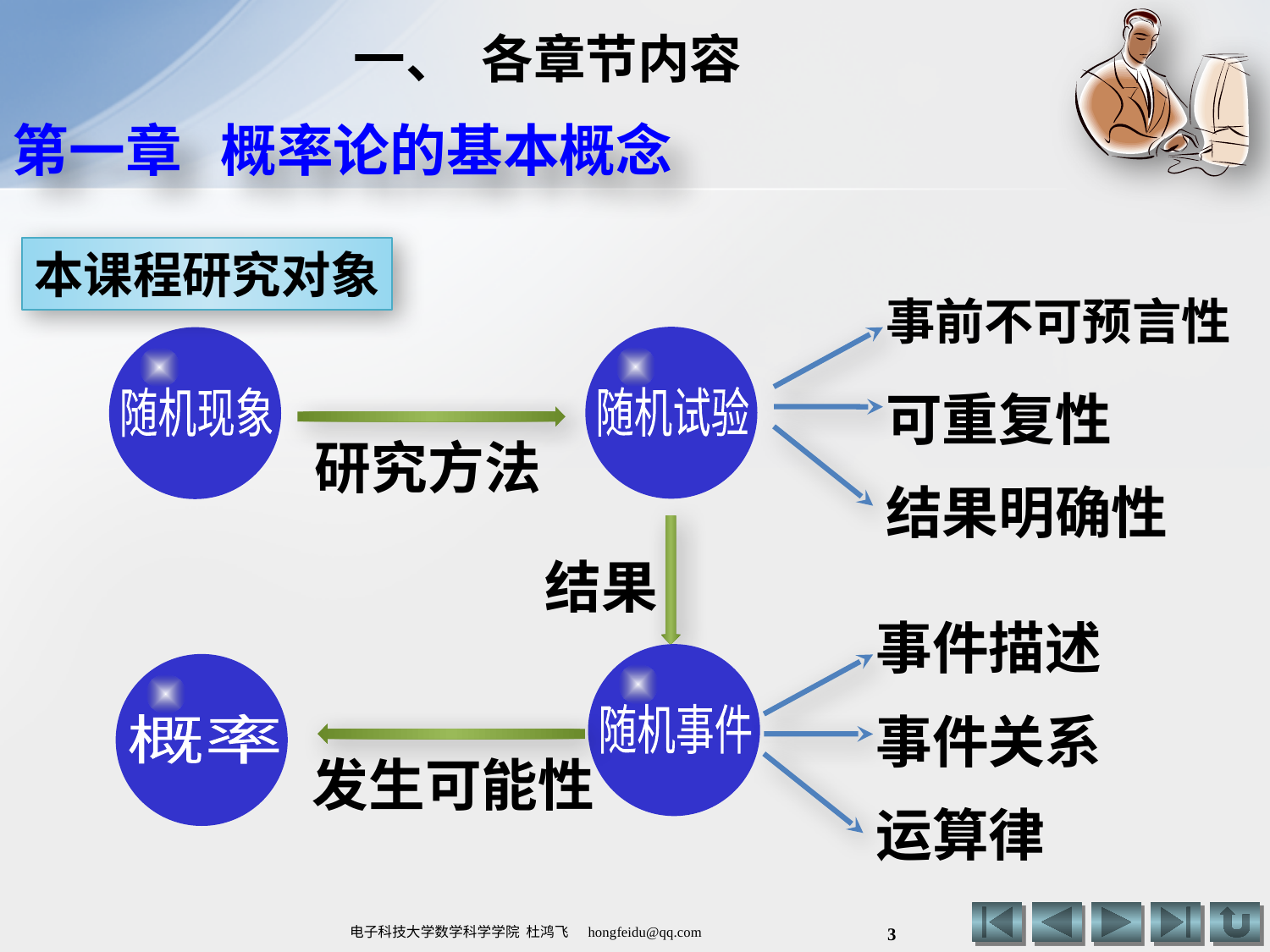

# 一、  各章节内容
第一章   概率论的基本概念
本课程研究对象
事前不可预言性

可重复性
随机试验
随机现象

研究方法
结果明确性

结果
事件描述

事件关系
随机事件
概率

发生可能性
运算律
3